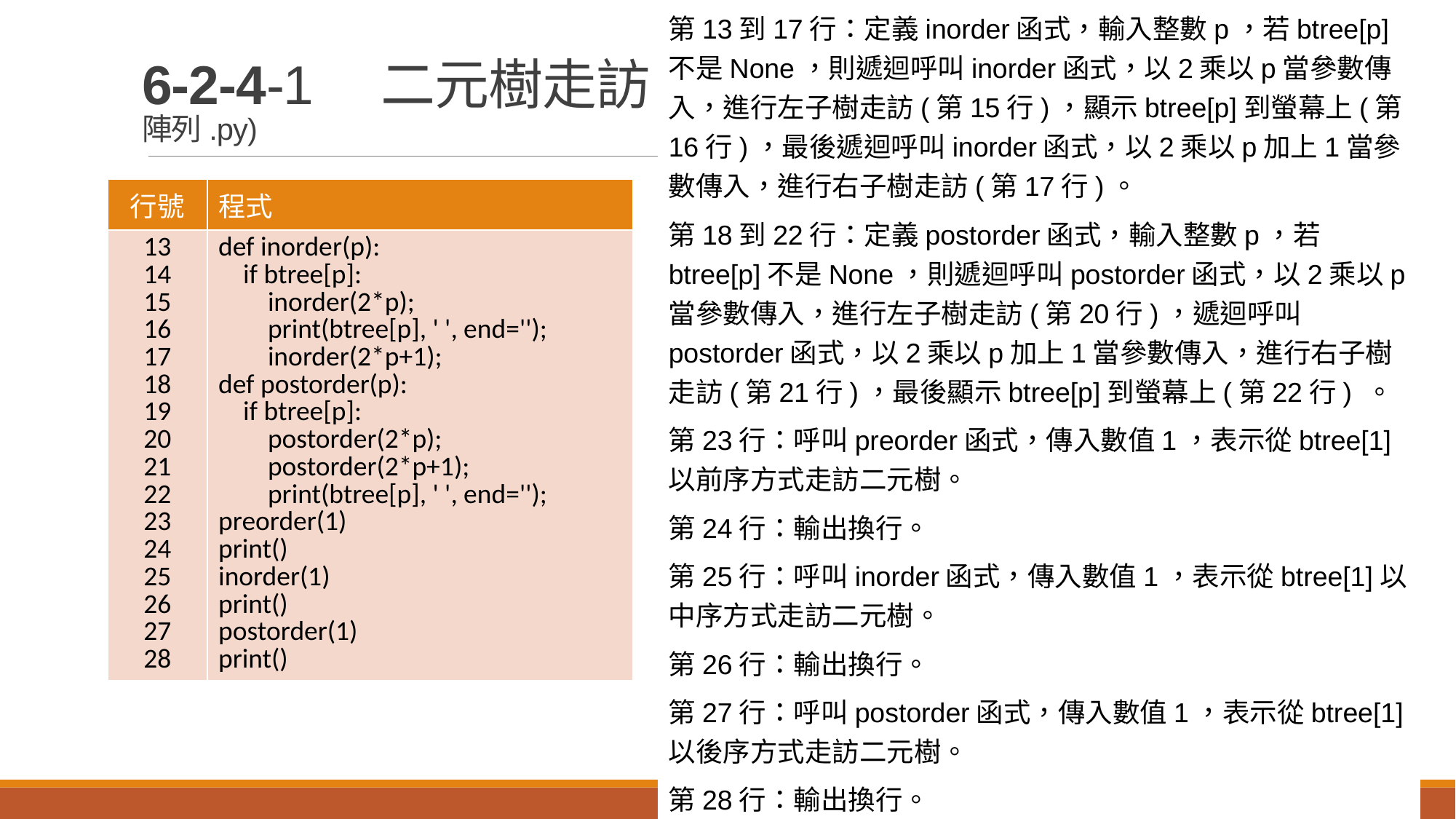

第13到17行：定義inorder函式，輸入整數p，若btree[p]不是None，則遞迴呼叫inorder函式，以2乘以p當參數傳入，進行左子樹走訪(第15行)，顯示btree[p]到螢幕上(第16行)，最後遞迴呼叫inorder函式，以2乘以p加上1當參數傳入，進行右子樹走訪(第17行)。
第18到22行：定義postorder函式，輸入整數p，若btree[p]不是None，則遞迴呼叫postorder函式，以2乘以p當參數傳入，進行左子樹走訪(第20行)，遞迴呼叫postorder函式，以2乘以p加上1當參數傳入，進行右子樹走訪(第21行)，最後顯示btree[p]到螢幕上(第22行) 。
第23行：呼叫preorder函式，傳入數值1，表示從btree[1]以前序方式走訪二元樹。
第24行：輸出換行。
第25行：呼叫inorder函式，傳入數值1，表示從btree[1]以中序方式走訪二元樹。
第26行：輸出換行。
第27行：呼叫postorder函式，傳入數值1，表示從btree[1]以後序方式走訪二元樹。
第28行：輸出換行。
# 6-2-4-1　二元樹走訪--使用陣列(6-2-4-1二元樹走訪--使用陣列.py)

| 行號 | 程式 |
| --- | --- |
| 13 14 15 16 17 18 19 20 21 22 23 24 25 26 27 28 | def inorder(p): if btree[p]: inorder(2\*p); print(btree[p], ' ', end=''); inorder(2\*p+1); def postorder(p): if btree[p]: postorder(2\*p); postorder(2\*p+1); print(btree[p], ' ', end=''); preorder(1) print() inorder(1) print() postorder(1) print() |